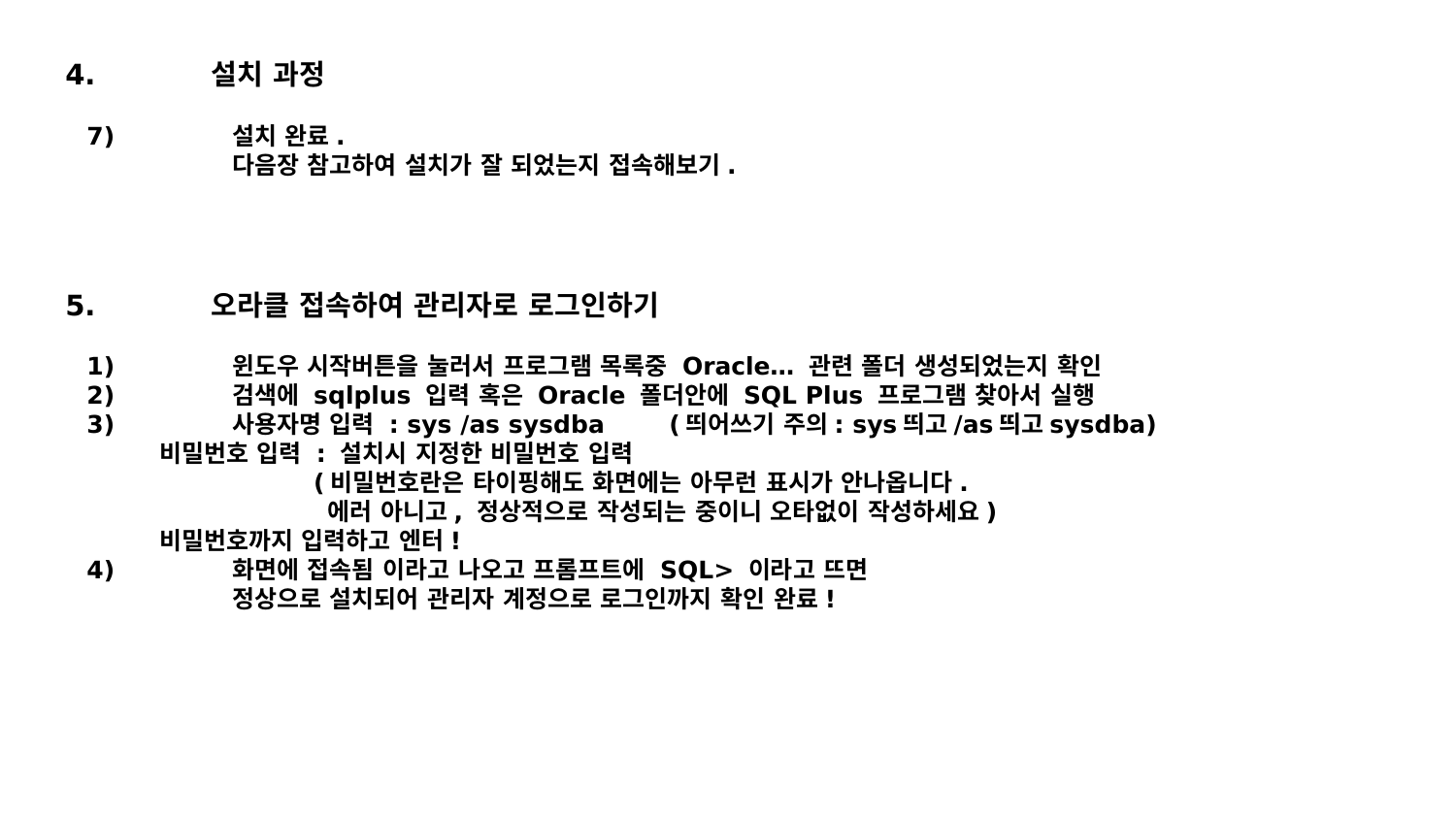

4.	설치 과정
7) 	설치 완료.
	다음장 참고하여 설치가 잘 되었는지 접속해보기.
5.	오라클 접속하여 관리자로 로그인하기
1) 	윈도우 시작버튼을 눌러서 프로그램 목록중 Oracle… 관련 폴더 생성되었는지 확인
2) 	검색에 sqlplus 입력 혹은 Oracle 폴더안에 SQL Plus 프로그램 찾아서 실행
3) 	사용자명 입력 : sys /as sysdba 	(띄어쓰기 주의: sys띄고/as띄고sysdba)
비밀번호 입력 : 설치시 지정한 비밀번호 입력
 (비밀번호란은 타이핑해도 화면에는 아무런 표시가 안나옵니다.
  에러 아니고, 정상적으로 작성되는 중이니 오타없이 작성하세요)
비밀번호까지 입력하고 엔터!
4) 	화면에 접속됨 이라고 나오고 프롬프트에 SQL> 이라고 뜨면
정상으로 설치되어 관리자 계정으로 로그인까지 확인 완료!